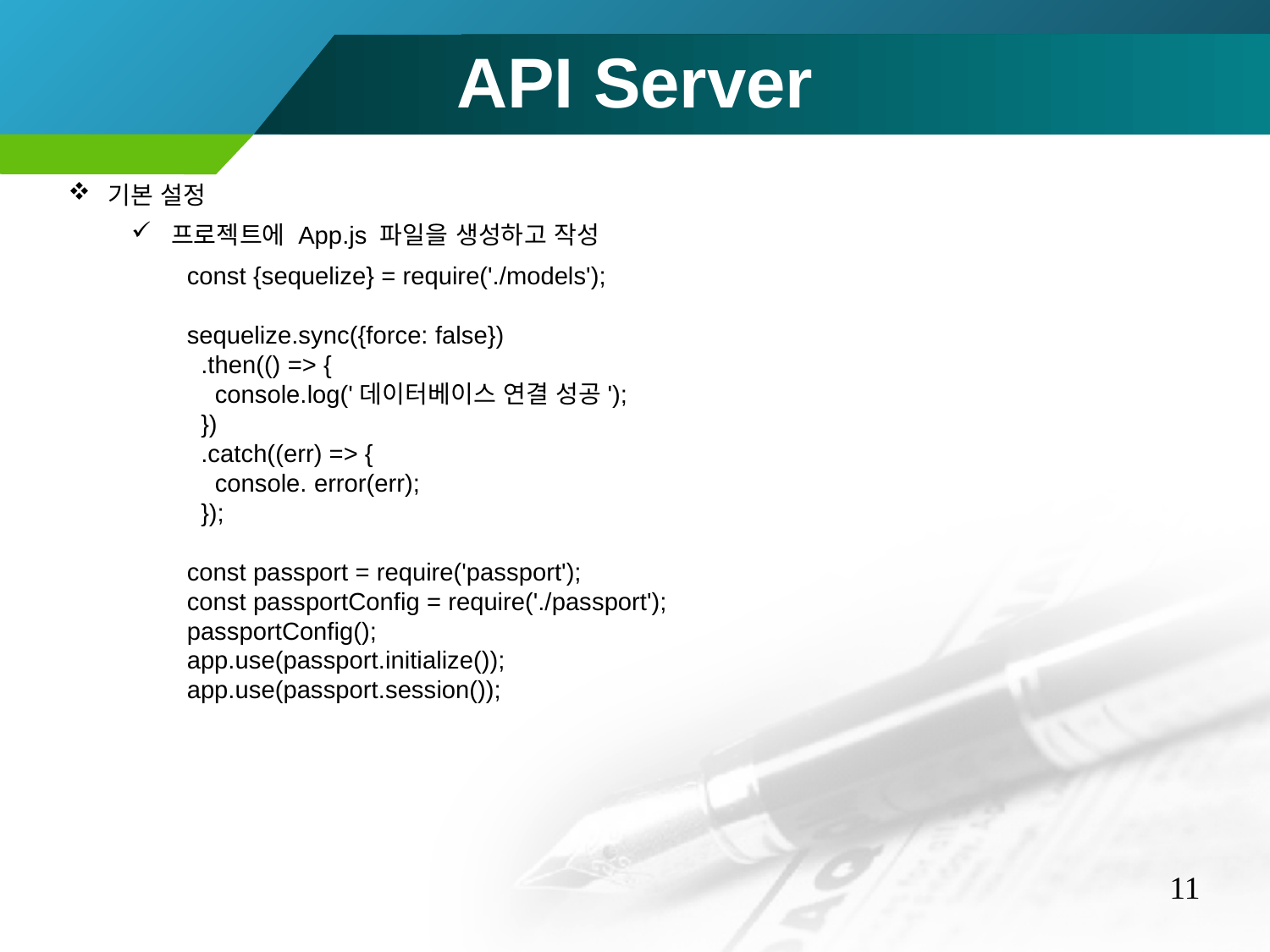

API Server
기본 설정
프로젝트에 App.js 파일을 생성하고 작성
const {sequelize} = require('./models');

sequelize.sync({force: false})
  .then(() => {
    console.log('데이터베이스 연결 성공');
  })
  .catch((err) => {
    console. error(err);
  });

const passport = require('passport');
const passportConfig = require('./passport');
passportConfig();
app.use(passport.initialize());
app.use(passport.session());
11